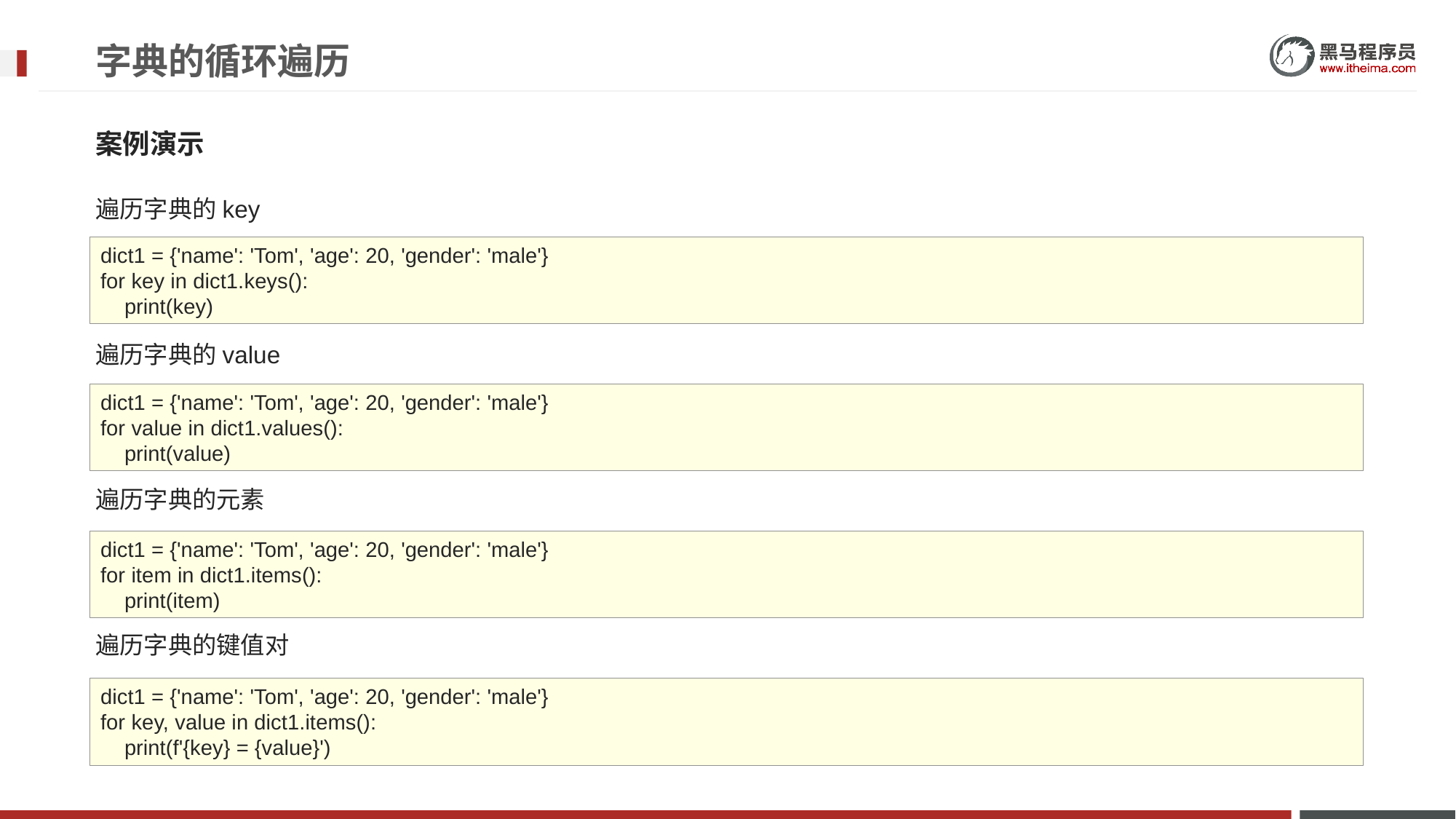

# 字典的循环遍历
案例演示
遍历字典的key

遍历字典的value

遍历字典的元素

遍历字典的键值对
dict1 = {'name': 'Tom', 'age': 20, 'gender': 'male'}
for key in dict1.keys():
    print(key)
dict1 = {'name': 'Tom', 'age': 20, 'gender': 'male'}
for value in dict1.values():
    print(value)
dict1 = {'name': 'Tom', 'age': 20, 'gender': 'male'}
for item in dict1.items():
    print(item)
dict1 = {'name': 'Tom', 'age': 20, 'gender': 'male'}
for key, value in dict1.items():
    print(f'{key} = {value}')